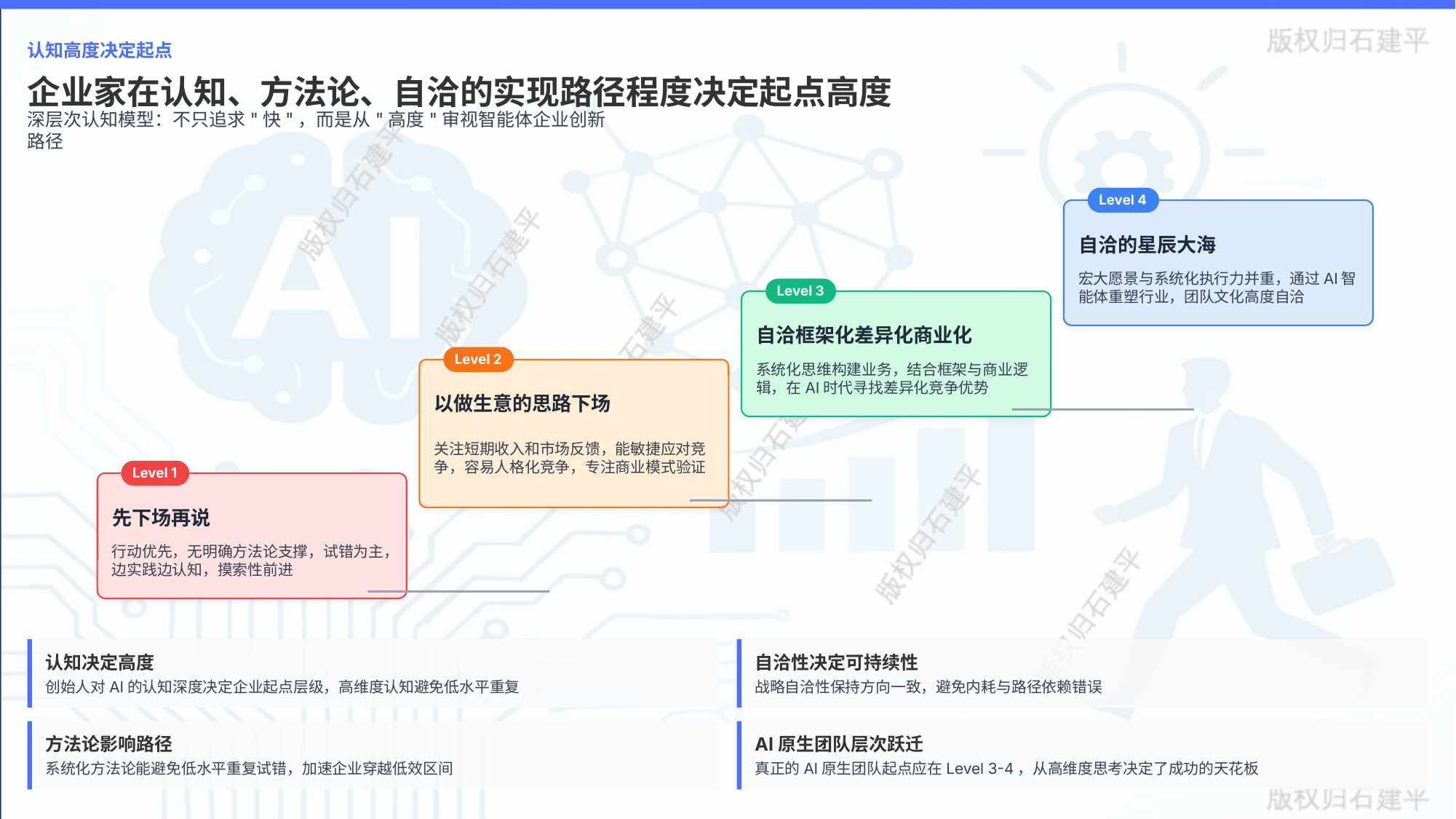

认知高度决定起点
企业家在认知、方法论、自洽的实现路径程度决定起点高度
深层次认知模型：不只追求"快"，而是从"高度"审视智能体企业创新路径

Level 4

自洽的星辰大海

4
宏大愿景与系统化执行力并重，通过AI智能体重塑行业，团队文化高度自洽

Level 3

自洽框架化差异化商业化

3

Level 2
系统化思维构建业务，结合框架与商业逻辑，在AI时代寻找差异化竞争优势

以做生意的思路下场

关注短期收入和市场反馈，能敏捷应对竞争，容易人格化竞争，专注商业模式验证

2

Level 1

先下场再说

1
行动优先，无明确方法论支撑，试错为主，边实践边认知，摸索性前进

认知决定高度
自洽性决定可持续性
创始人对AI的认知深度决定企业起点层级，高维度认知避免低水平重复
战略自洽性保持方向一致，避免内耗与路径依赖错误

方法论影响路径
AI原生团队层次跃迁
系统化方法论能避免低水平重复试错，加速企业穿越低效区间
真正的AI原生团队起点应在Level 3-4，从高维度思考决定了成功的天花板